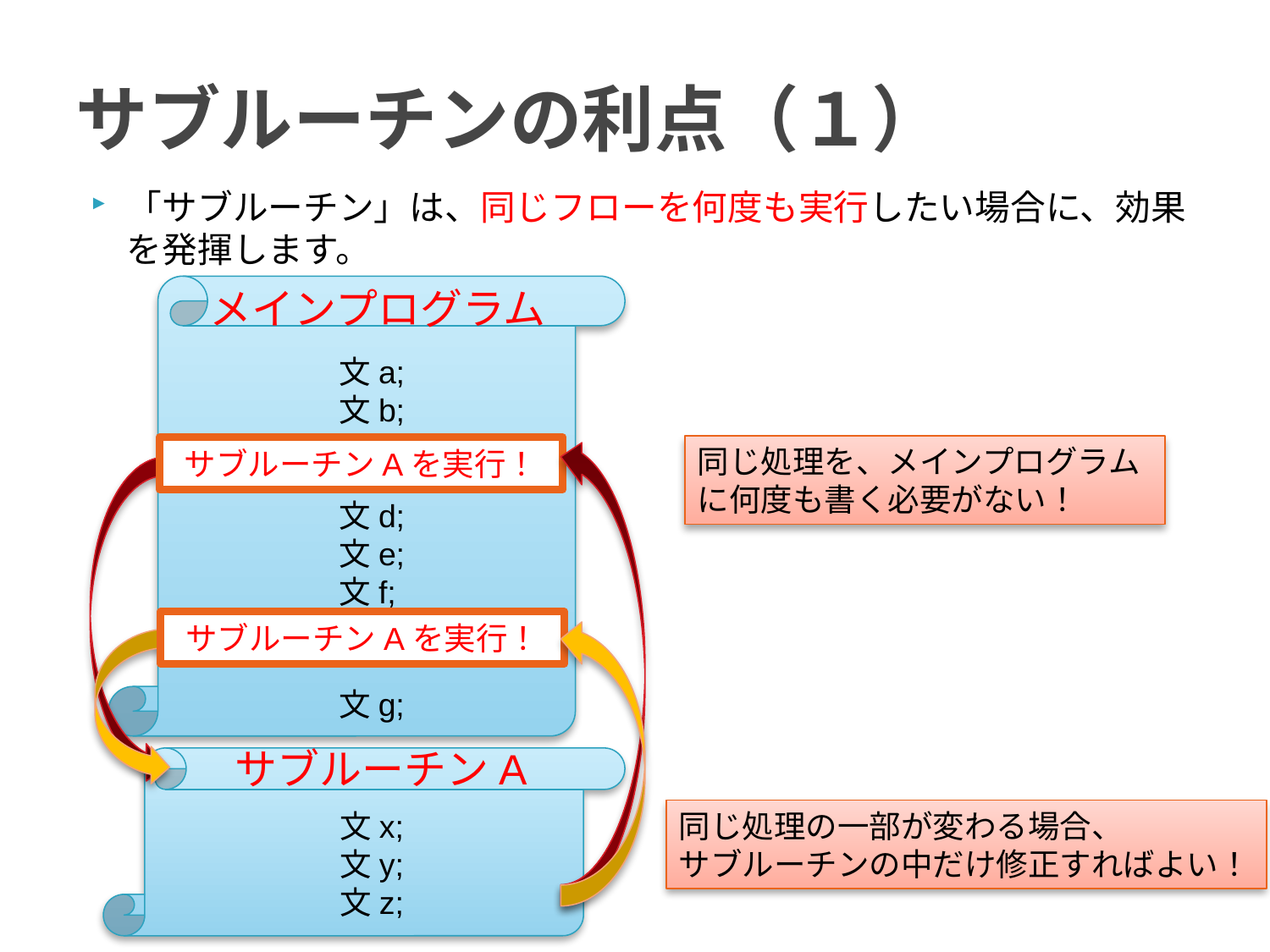

# サブルーチンの利点（１）
「サブルーチン」は、同じフローを何度も実行したい場合に、効果を発揮します。

メインプログラム
文a;
文b;

同じ処理を、メインプログラムに何度も書く必要がない！
サブルーチンAを実行！

文d;
文e;
文f;
サブルーチンAを実行！

文g;
サブルーチンA

文x;
文y;
文z;
同じ処理の一部が変わる場合、
サブルーチンの中だけ修正すればよい！